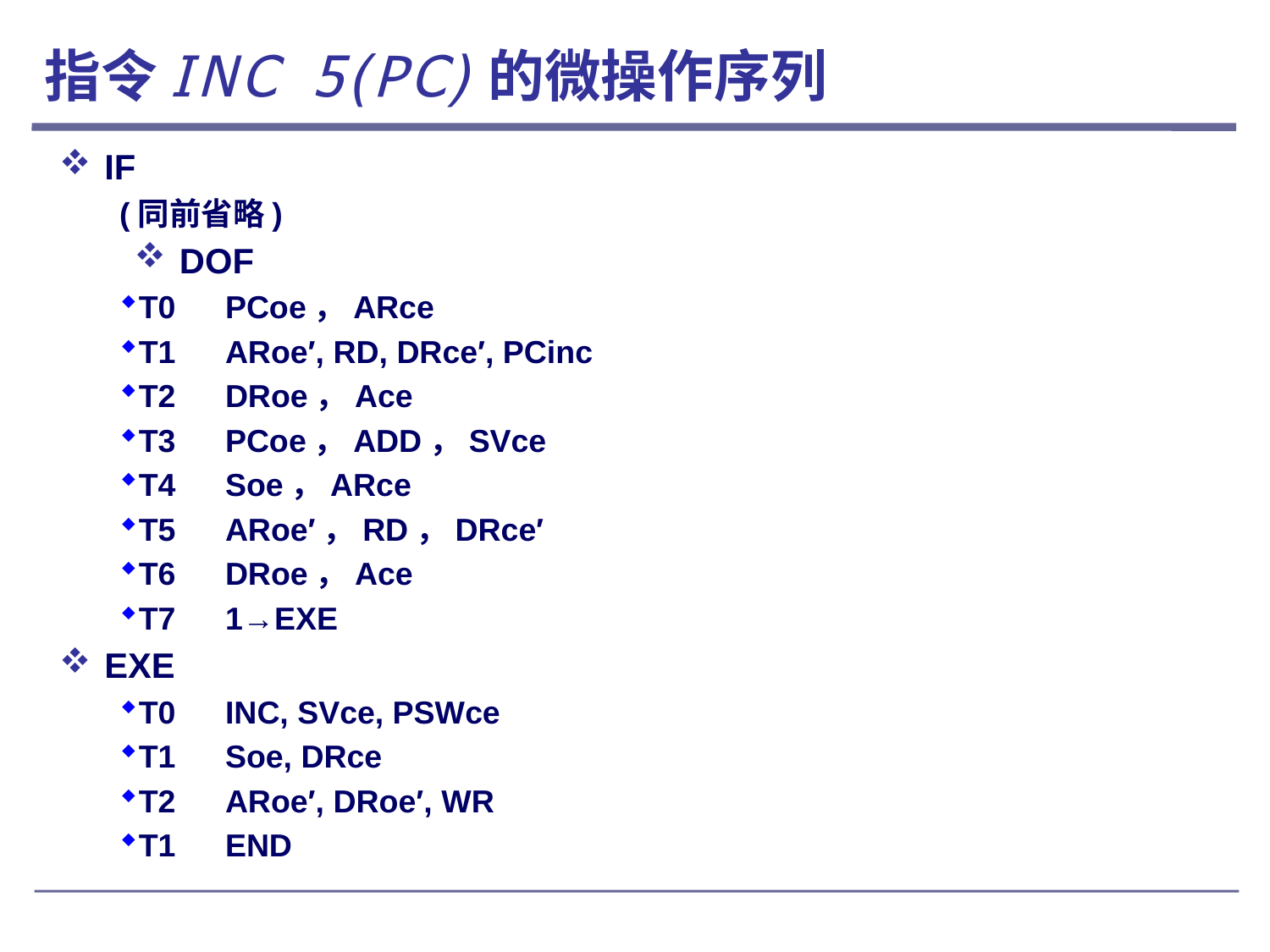

# 指令INC  5(PC)的微操作序列
IF
(同前省略)
DOF
T0	PCoe，ARce
T1	ARoe′, RD, DRce′, PCinc
T2	DRoe，Ace
T3	PCoe，ADD，SVce
T4	Soe，ARce
T5	ARoe′，RD，DRce′
T6	DRoe，Ace
T7	1→EXE
EXE
T0	INC, SVce, PSWce
T1	Soe, DRce
T2	ARoe′, DRoe′, WR
T1	END

84